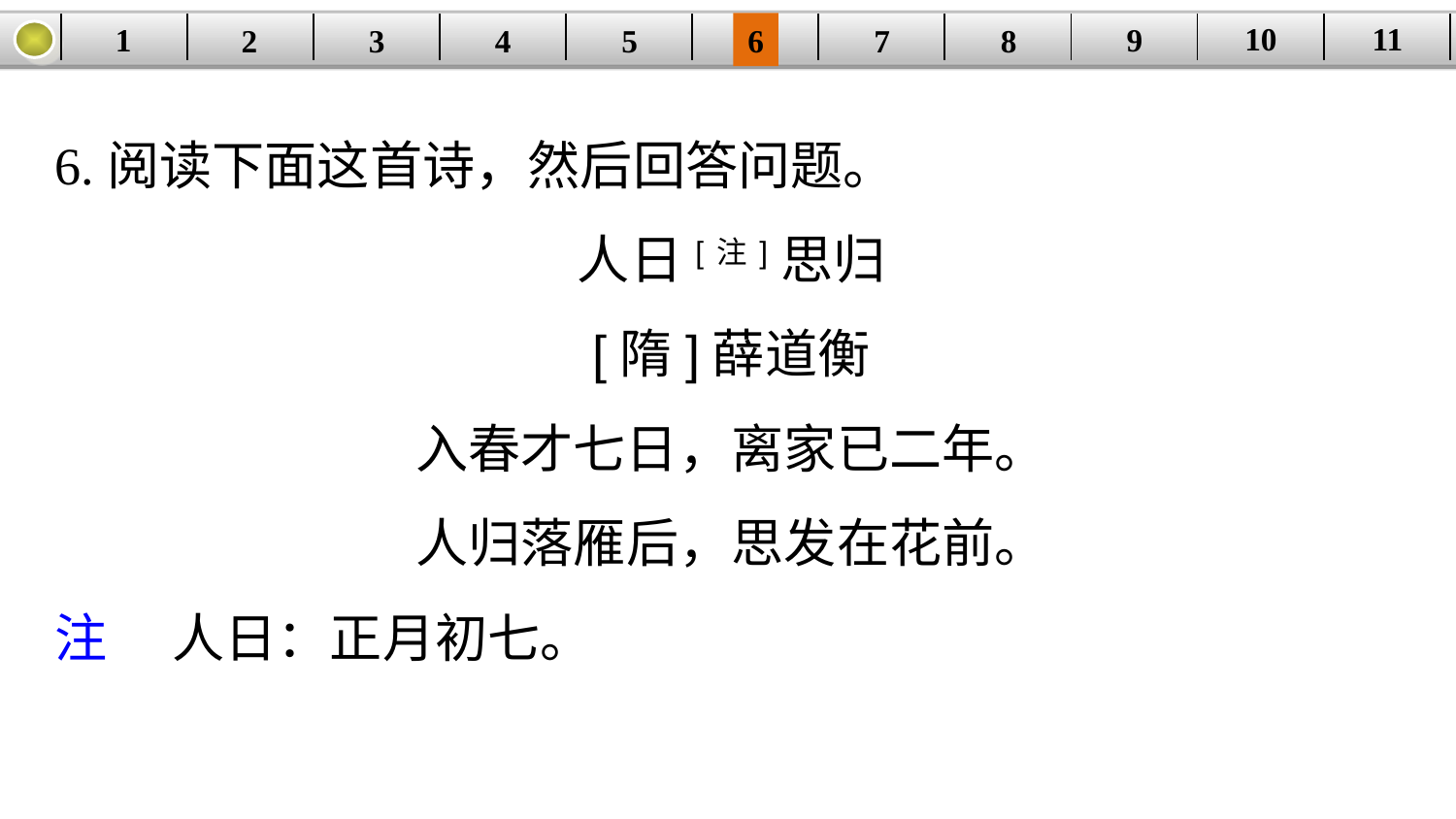

10

11
9
1
3
4
5
6
8
2
|  |  |  |  |  |  |  |  |  |  |  |
| --- | --- | --- | --- | --- | --- | --- | --- | --- | --- | --- |
7

6.阅读下面这首诗，然后回答问题。
人日[注]思归
[隋]薛道衡
入春才七日，离家已二年。
人归落雁后，思发在花前。
注 　人日：正月初七。